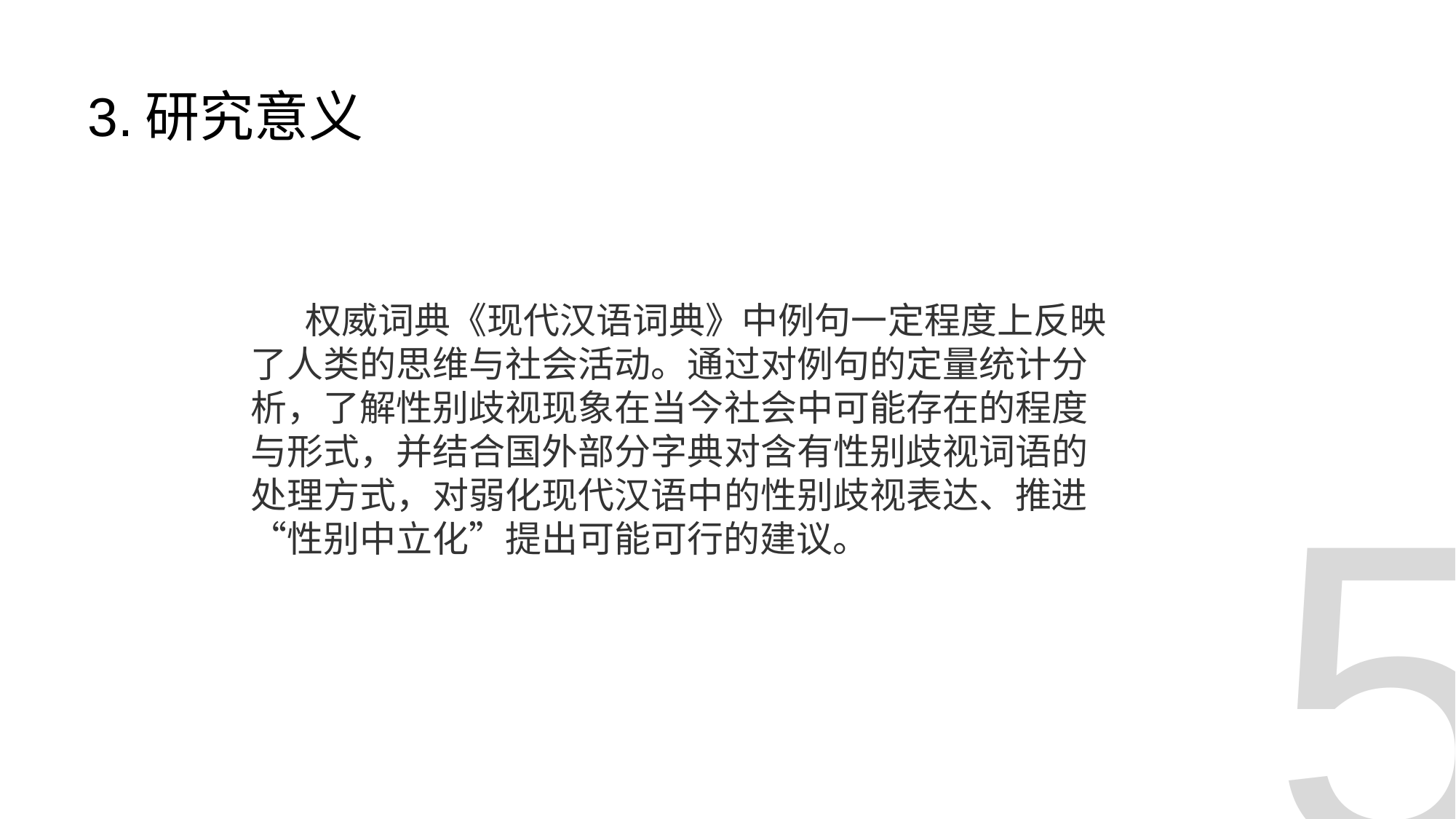

# 3.研究意义
权威词典《现代汉语词典》中例句一定程度上反映了人类的思维与社会活动。通过对例句的定量统计分析，了解性别歧视现象在当今社会中可能存在的程度与形式，并结合国外部分字典对含有性别歧视词语的处理方式，对弱化现代汉语中的性别歧视表达、推进“性别中立化”提出可能可行的建议。
5